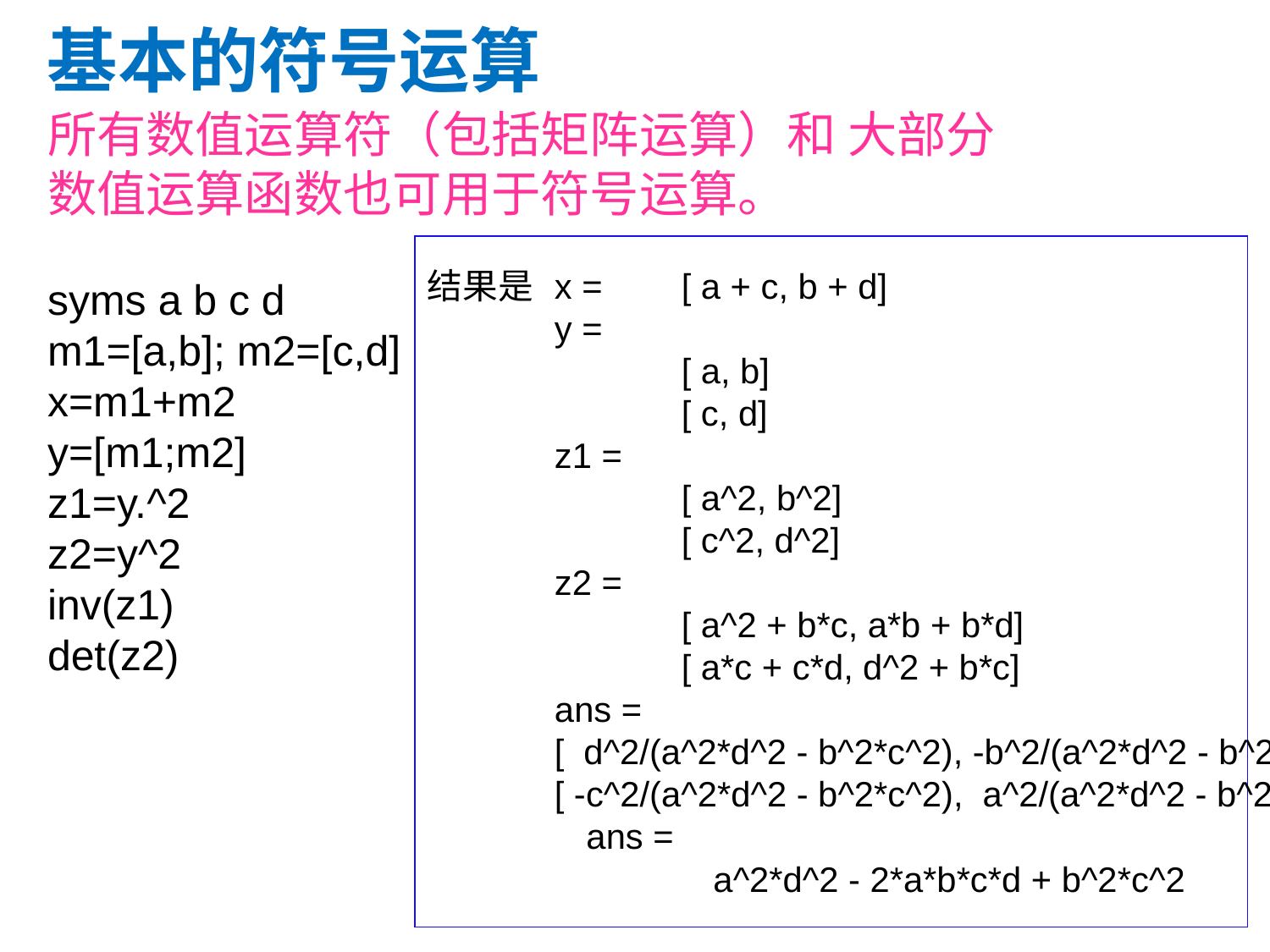

基本的符号运算
所有数值运算符（包括矩阵运算）和 大部分
数值运算函数也可用于符号运算。

syms a b c d
m1=[a,b]; m2=[c,d]
x=m1+m2
y=[m1;m2]
z1=y.^2
z2=y^2
inv(z1)
det(z2)
结果是	x =	[ a + c, b + d]
	y =
		[ a, b]
		[ c, d]
	z1 =
		[ a^2, b^2]
		[ c^2, d^2]
	z2 =
		[ a^2 + b*c, a*b + b*d]
		[ a*c + c*d, d^2 + b*c]
ans =
[  d^2/(a^2*d^2 - b^2*c^2), -b^2/(a^2*d^2 - b^2*c^2)]
[ -c^2/(a^2*d^2 - b^2*c^2),  a^2/(a^2*d^2 - b^2*c^2)]
	ans =
		a^2*d^2 - 2*a*b*c*d + b^2*c^2